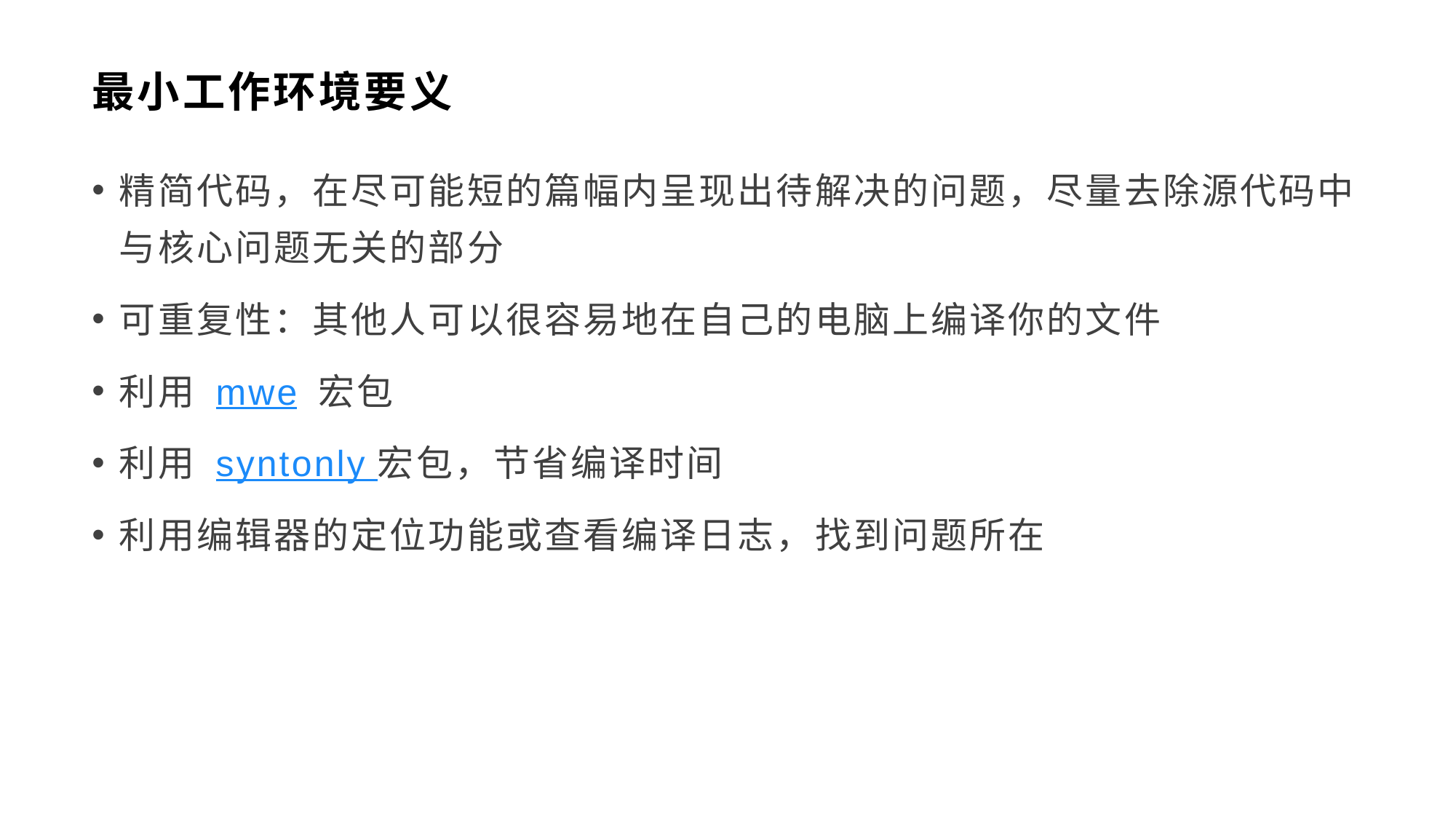

# 最小工作环境要义
精简代码，在尽可能短的篇幅内呈现出待解决的问题，尽量去除源代码中与核心问题无关的部分
可重复性：其他人可以很容易地在自己的电脑上编译你的文件
利用 mwe 宏包
利用 syntonly 宏包，节省编译时间
利用编辑器的定位功能或查看编译日志，找到问题所在